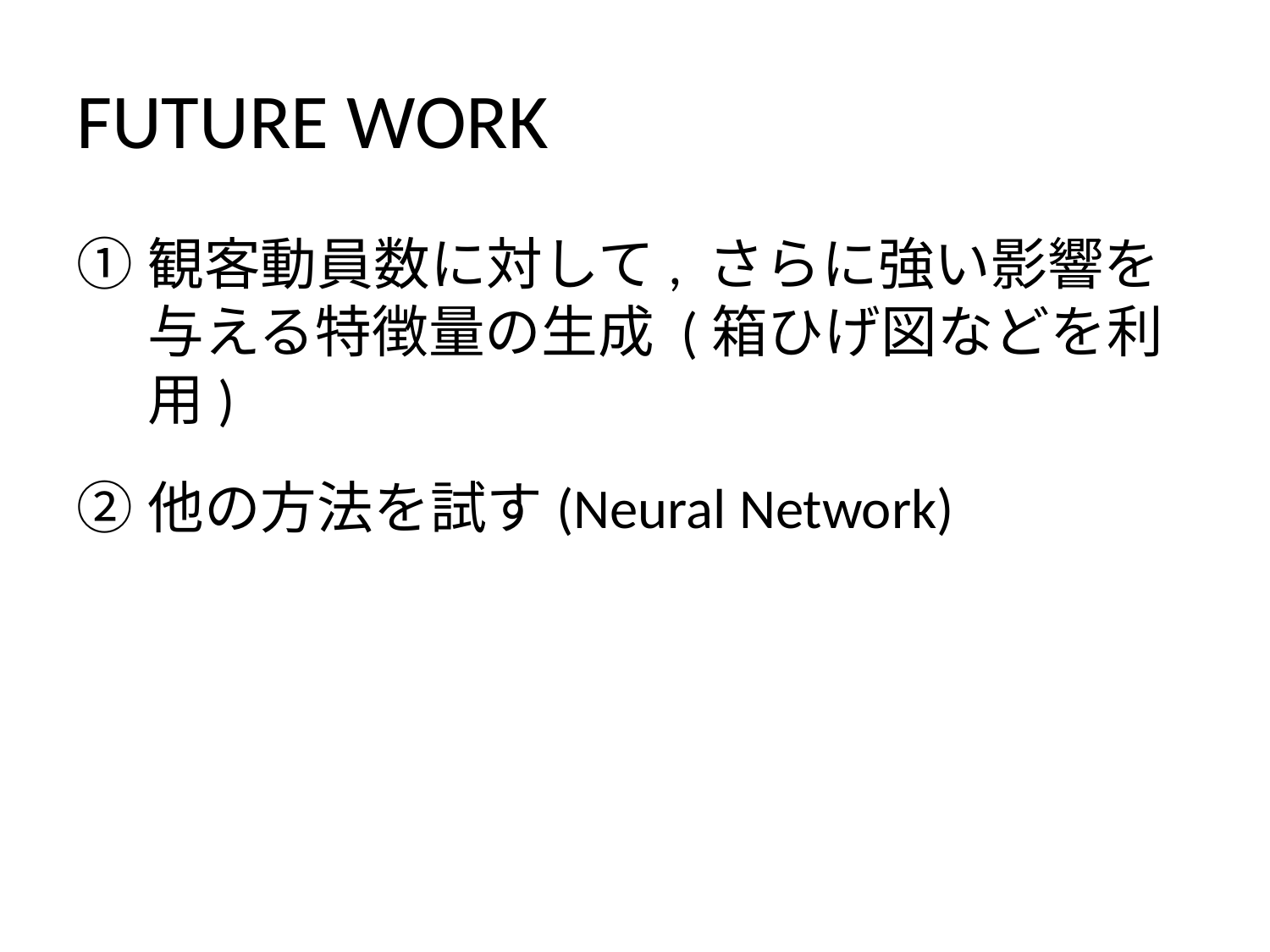

# FUTURE WORK
観客動員数に対して, さらに強い影響を
与える特徴量の生成 (箱ひげ図などを利用)

他の方法を試す(Neural Network)